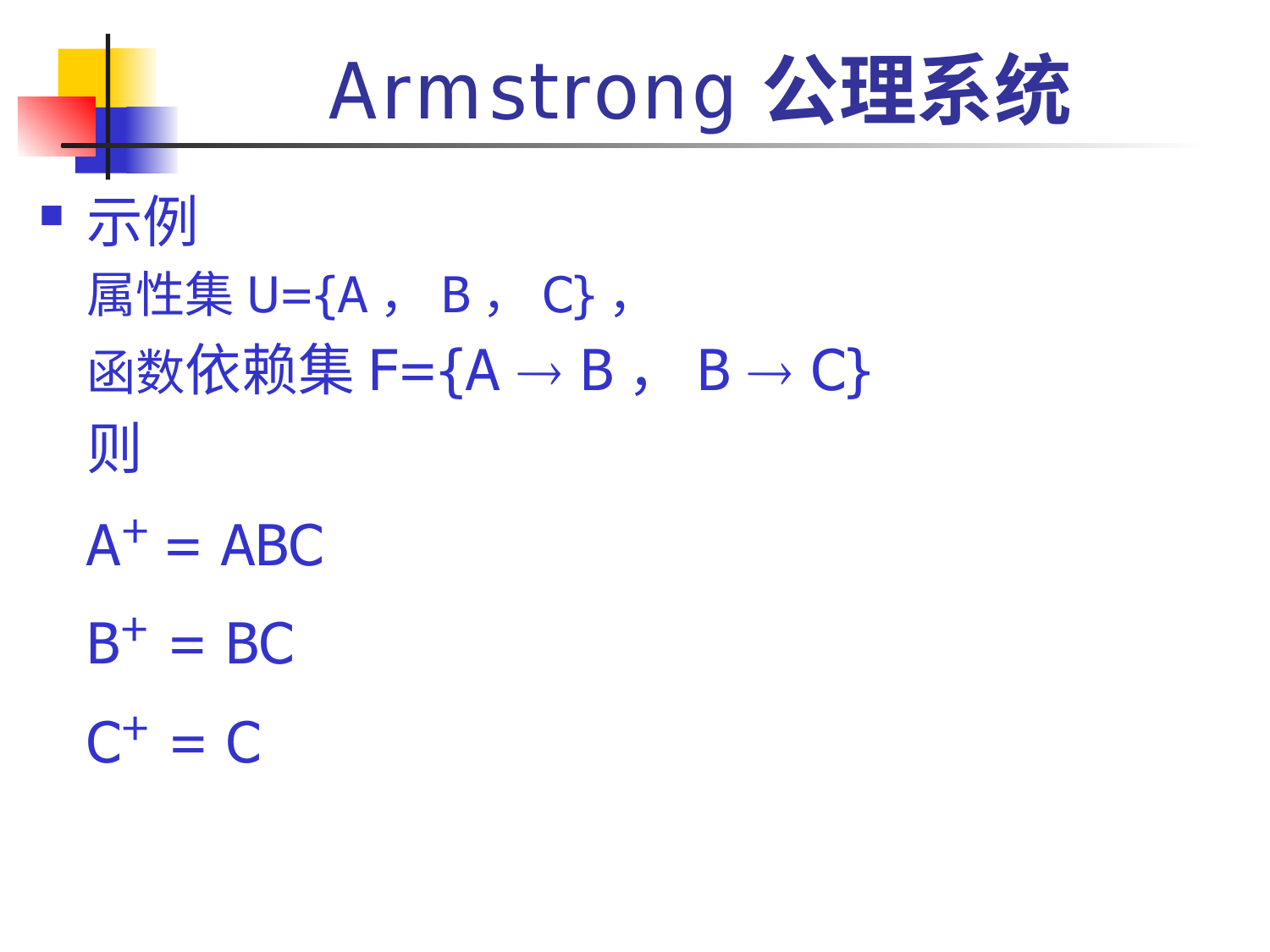

# Armstrong公理系统
示例
	属性集U={A，B，C}，
	函数依赖集F={A → B，B → C}
	则
	A+ = ABC
	B+ = BC
	C+ = C